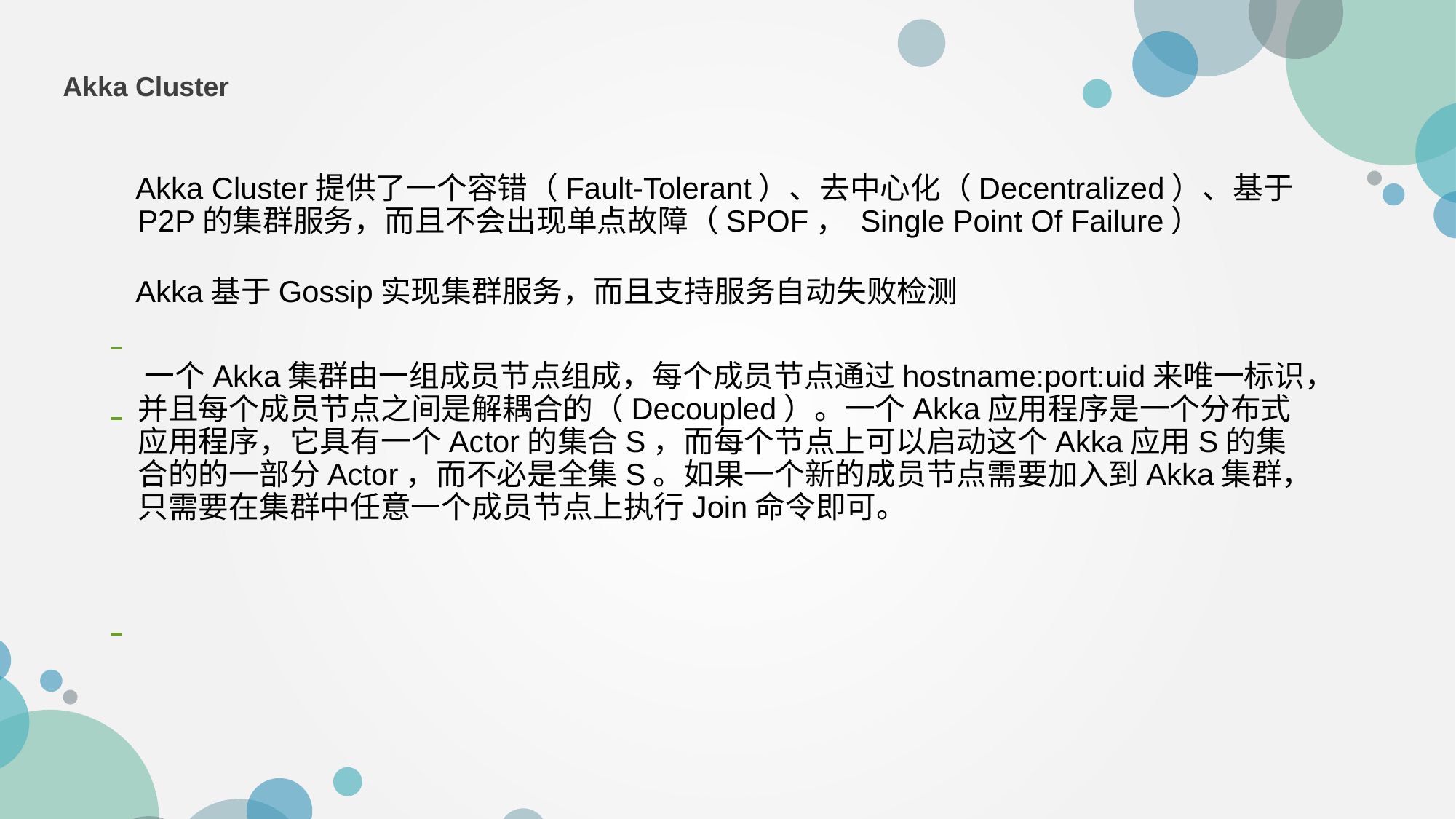

Akka Cluster
   Akka Cluster提供了一个容错（Fault-Tolerant）、去中心化（Decentralized）、基于P2P的集群服务，而且不会出现单点故障（SPOF， Single Point Of Failure）

   Akka基于Gossip实现集群服务，而且支持服务自动失败检测

    一个Akka集群由一组成员节点组成，每个成员节点通过hostname:port:uid来唯一标识，并且每个成员节点之间是解耦合的（Decoupled）。一个Akka应用程序是一个分布式应用程序，它具有一个Actor的集合S，而每个节点上可以启动这个Akka应用S的集合的的一部分Actor，而不必是全集S。如果一个新的成员节点需要加入到Akka集群，只需要在集群中任意一个成员节点上执行Join命令即可。